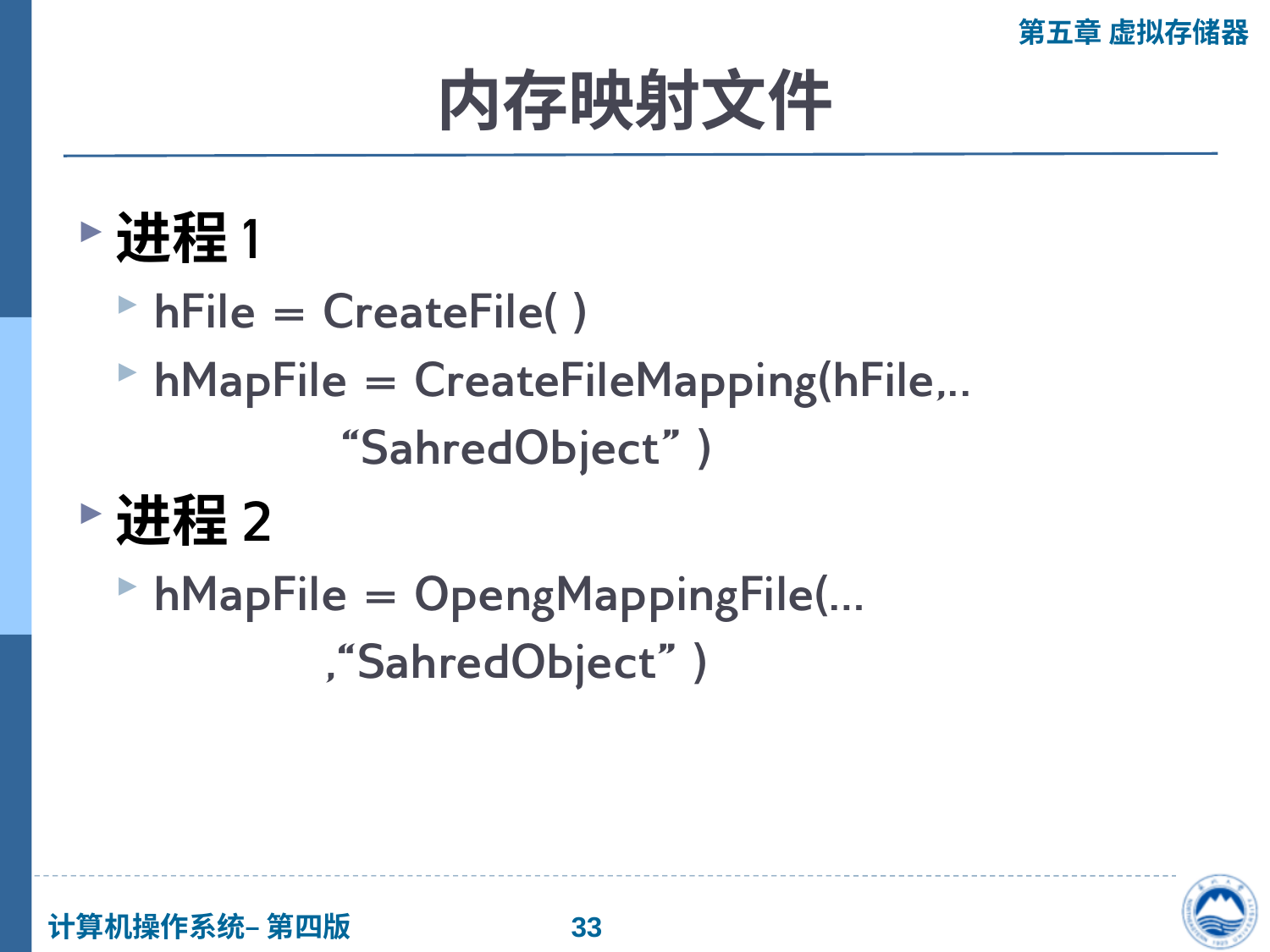

# 内存映射文件
进程1
hFile = CreateFile( )
hMapFile = CreateFileMapping(hFile,..
              “SahredObject” )
进程2
hMapFile = OpengMappingFile(…
             ,“SahredObject” )